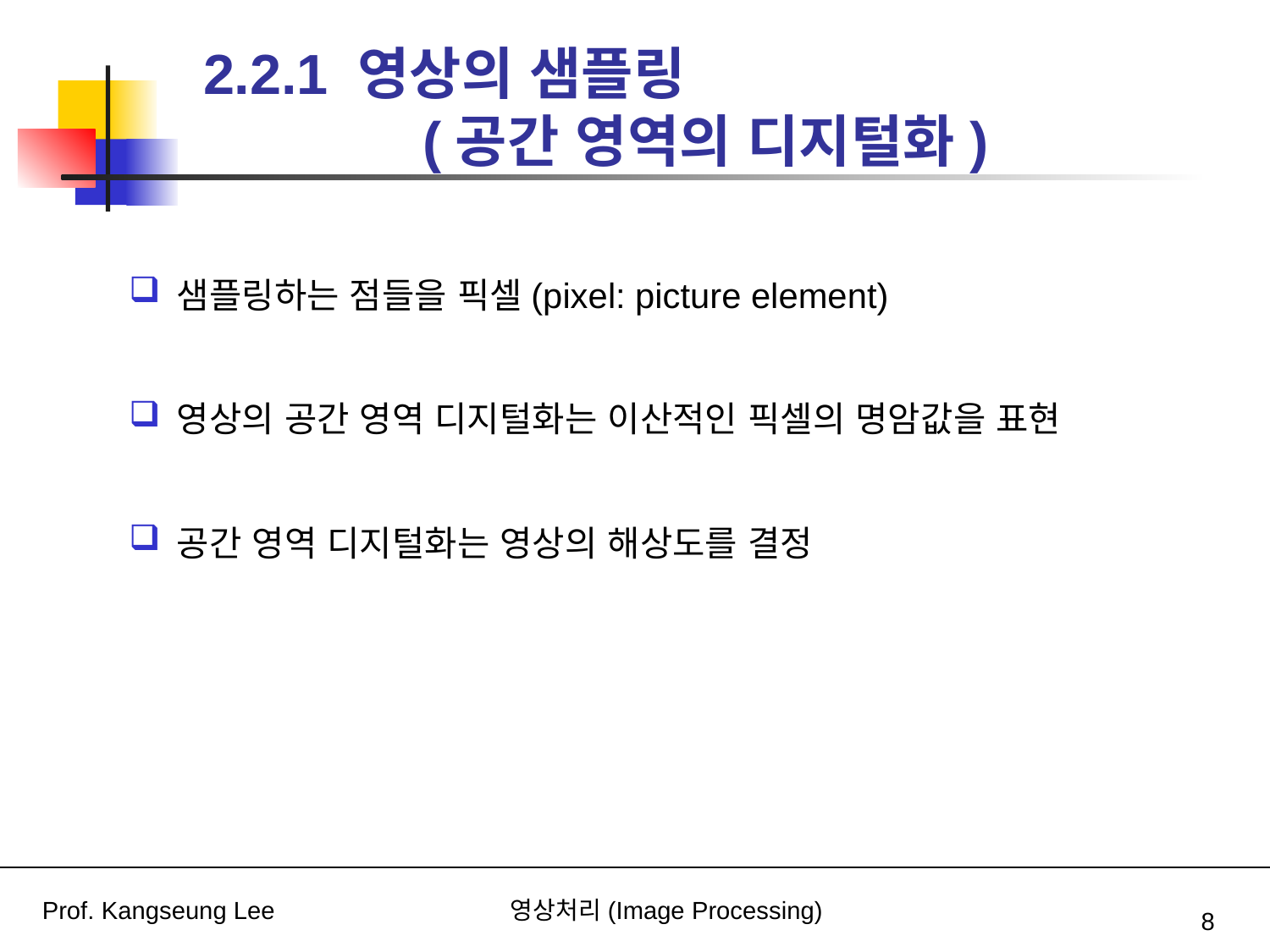

# 2.2.1 영상의 샘플링 (공간 영역의 디지털화)
샘플링하는 점들을 픽셀(pixel: picture element)

영상의 공간 영역 디지털화는 이산적인 픽셀의 명암값을 표현

공간 영역 디지털화는 영상의 해상도를 결정
8

Prof. Kangseung Lee